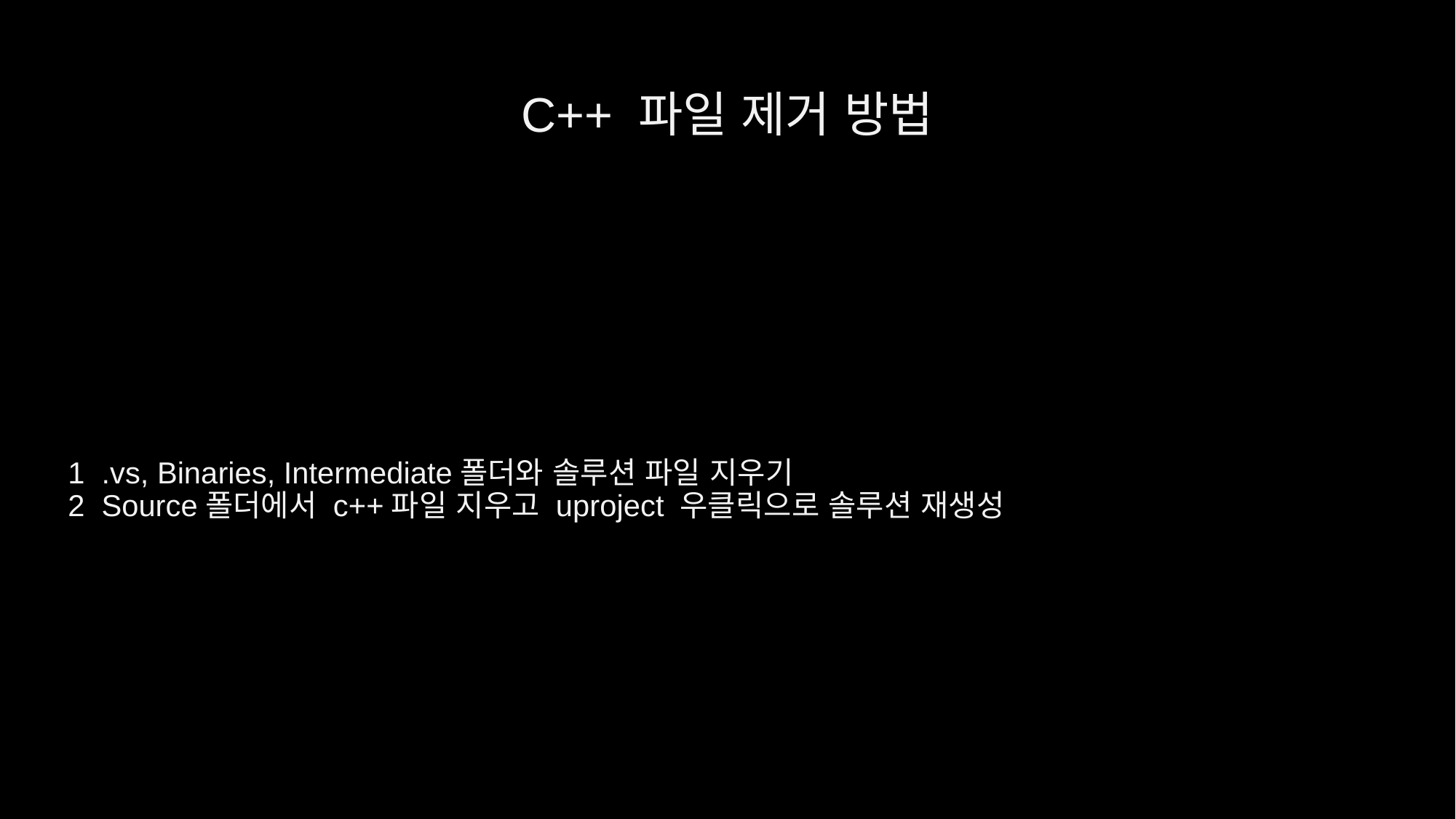

# C++ 파일 제거 방법
1  .vs, Binaries, Intermediate폴더와 솔루션 파일 지우기
2  Source폴더에서 c++파일 지우고 uproject 우클릭으로 솔루션 재생성